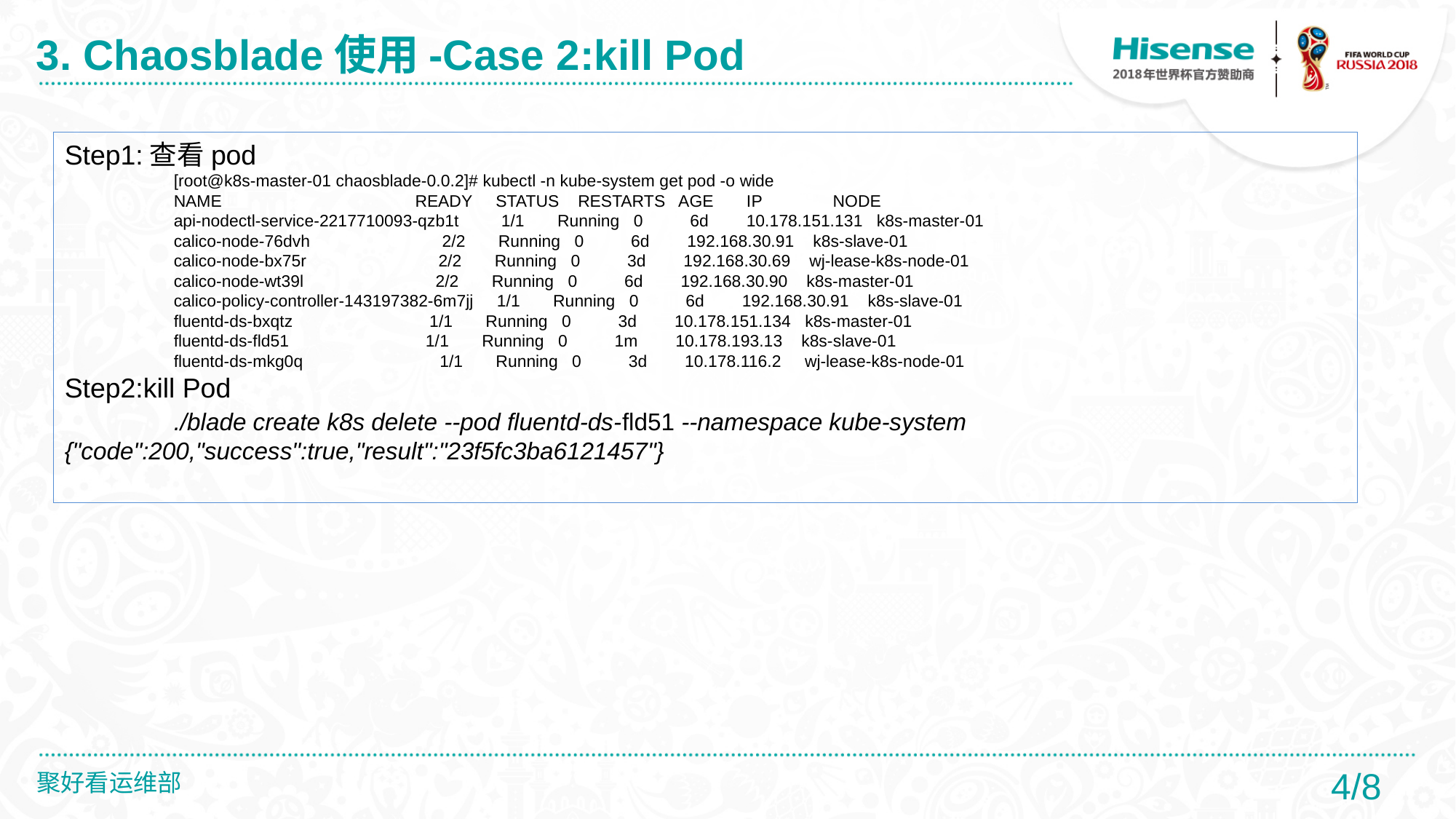

3. Chaosblade使用-Case 2:kill Pod
Step1:查看pod
[root@k8s-master-01 chaosblade-0.0.2]# kubectl -n kube-system get pod -o wide
NAME                                         READY     STATUS    RESTARTS   AGE       IP               NODE
api-nodectl-service-2217710093-qzb1t         1/1       Running   0          6d        10.178.151.131   k8s-master-01
calico-node-76dvh                            2/2       Running   0          6d        192.168.30.91    k8s-slave-01
calico-node-bx75r                            2/2       Running   0          3d        192.168.30.69    wj-lease-k8s-node-01
calico-node-wt39l                            2/2       Running   0          6d        192.168.30.90    k8s-master-01
calico-policy-controller-143197382-6m7jj     1/1       Running   0          6d        192.168.30.91    k8s-slave-01
fluentd-ds-bxqtz                             1/1       Running   0          3d        10.178.151.134   k8s-master-01
fluentd-ds-fld51                             1/1       Running   0          1m        10.178.193.13    k8s-slave-01
fluentd-ds-mkg0q                             1/1       Running   0          3d        10.178.116.2     wj-lease-k8s-node-01
Step2:kill Pod
	./blade create k8s delete --pod fluentd-ds-fld51 --namespace kube-system
{"code":200,"success":true,"result":"23f5fc3ba6121457"}

4/8
聚好看运维部